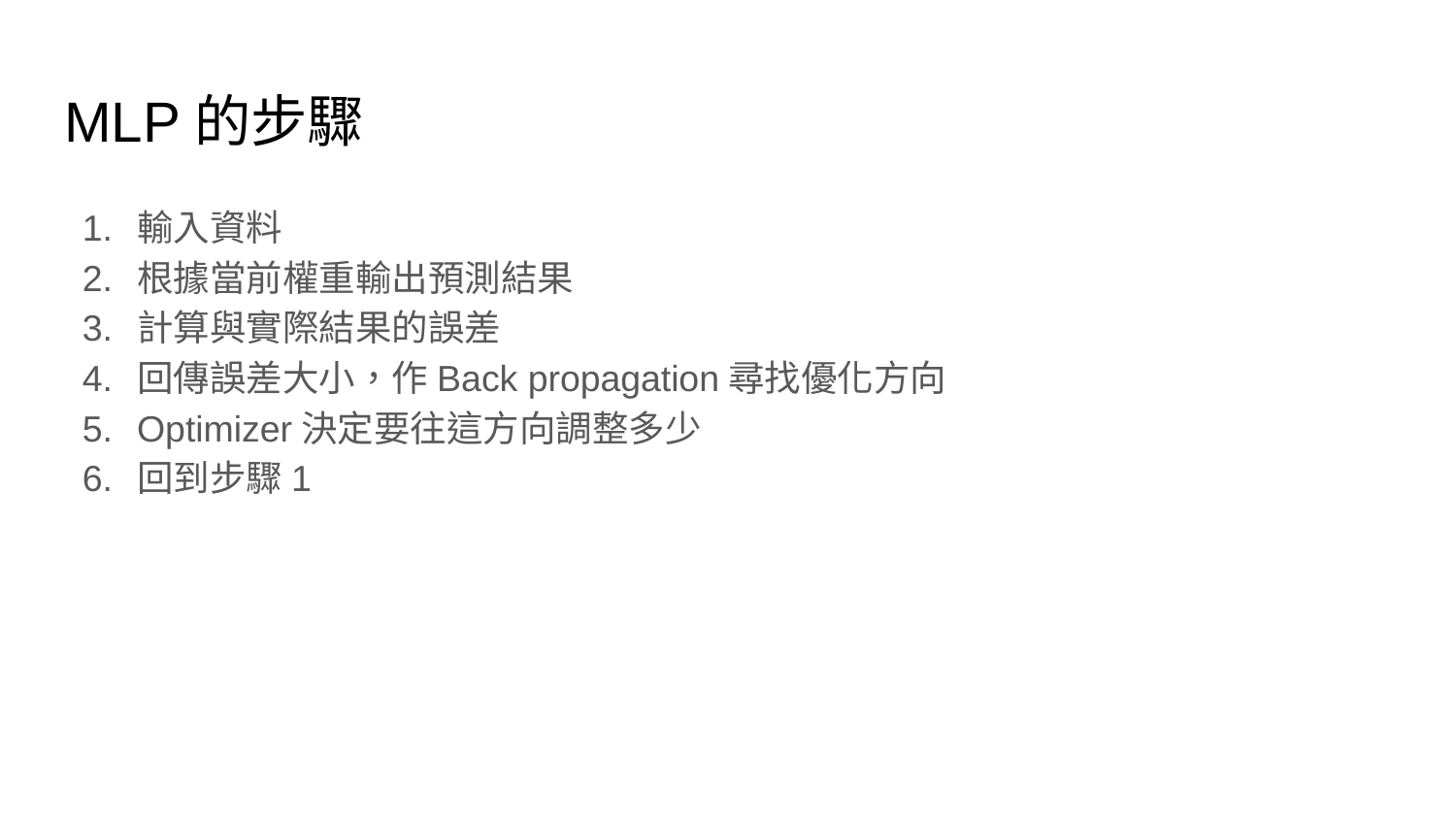

# MLP的步驟
輸入資料
根據當前權重輸出預測結果
計算與實際結果的誤差
回傳誤差大小，作Back propagation尋找優化方向
Optimizer決定要往這方向調整多少
回到步驟1